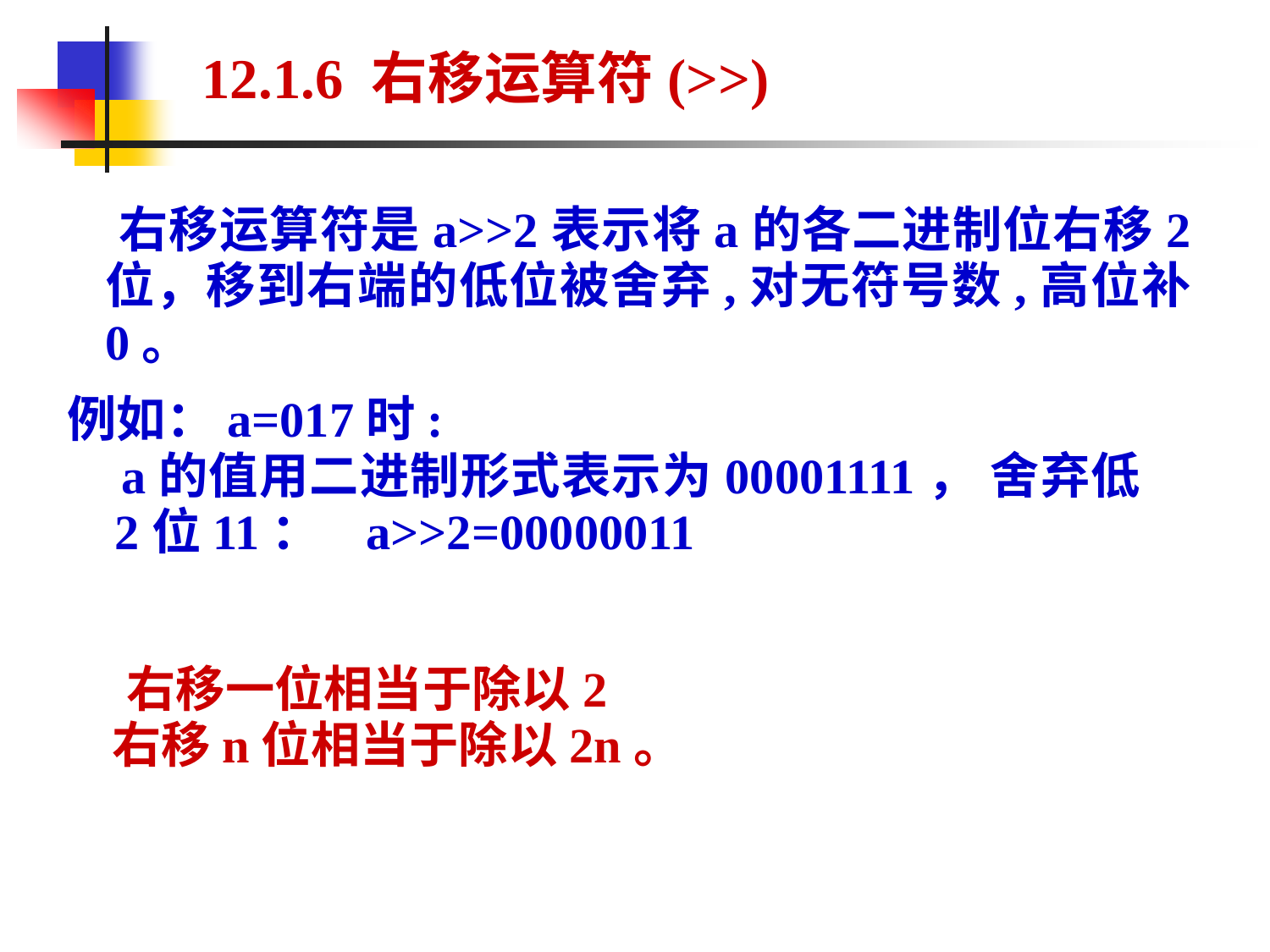

# 12.1.6 右移运算符(>>)
    右移运算符是a>>2表示将a的各二进制位右移2位，移到右端的低位被舍弃,对无符号数,高位补0。
例如：a=017时:
    a的值用二进制形式表示为00001111， 舍弃低2位11：   a>>2=00000011
　右移一位相当于除以2
  右移n位相当于除以2n。